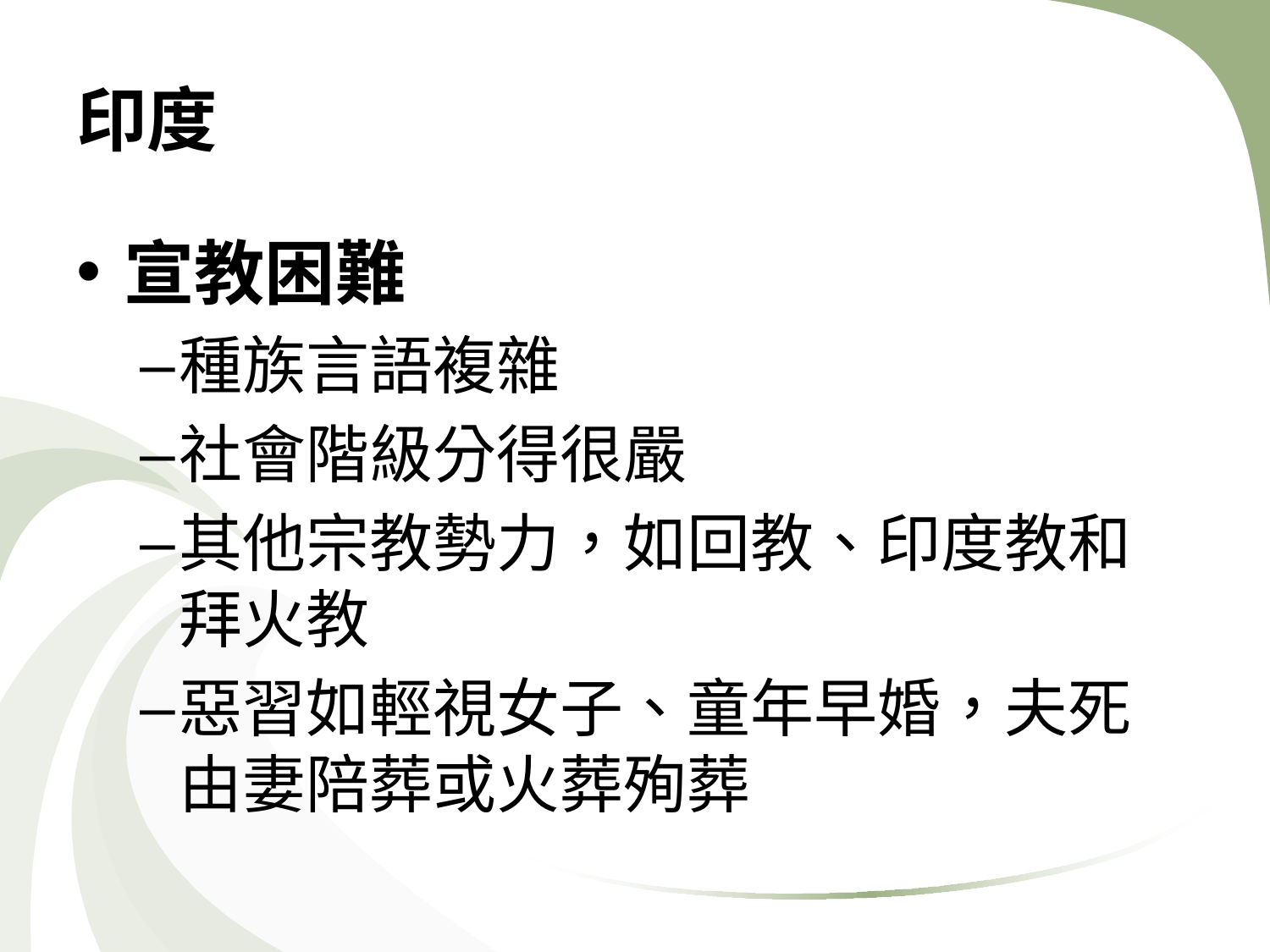

# 印度
宣教困難
種族言語複雜
社會階級分得很嚴
其他宗教勢力，如回教、印度教和拜火教
惡習如輕視女子、童年早婚，夫死由妻陪葬或火葬殉葬